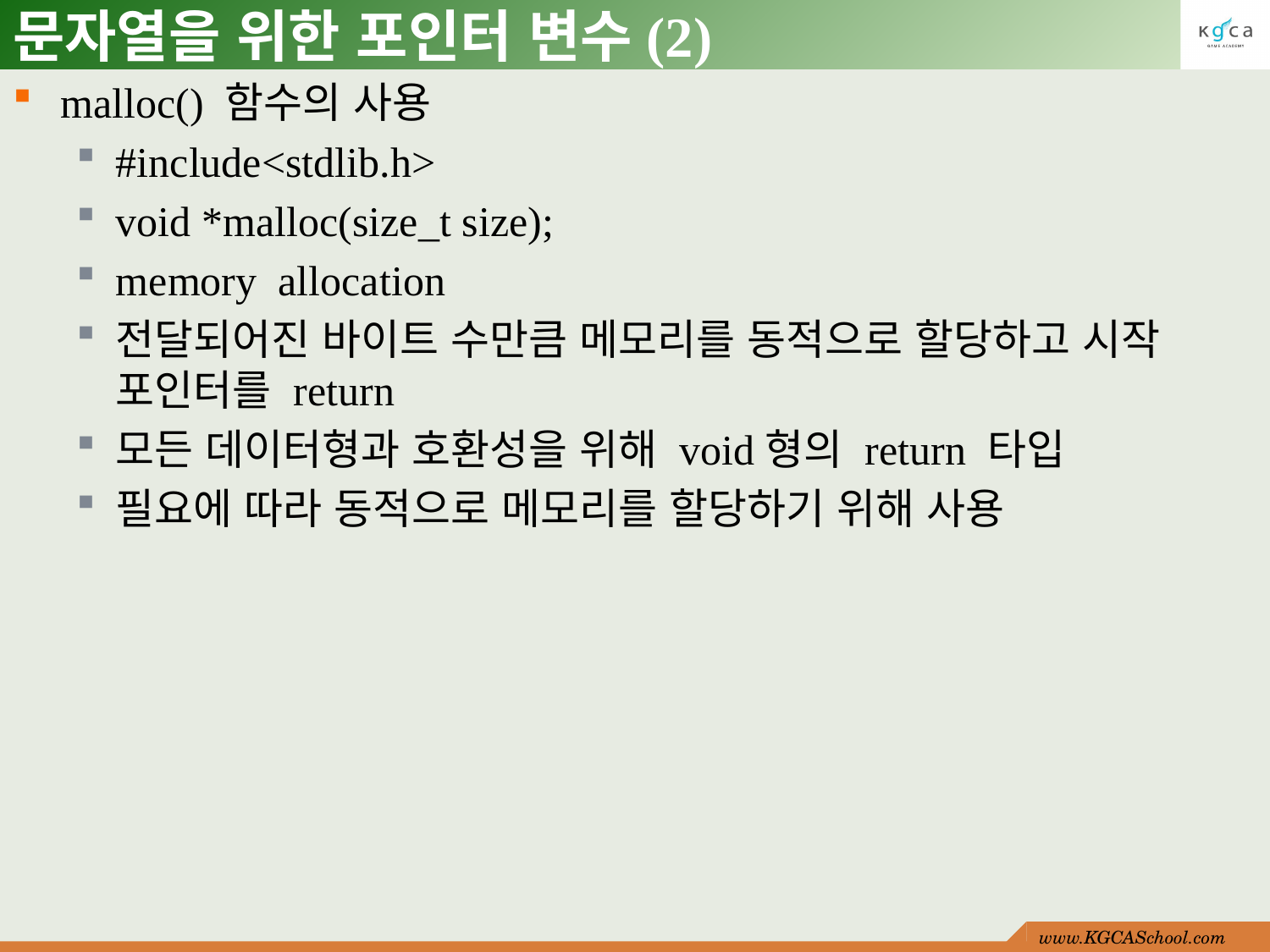

# 문자열을 위한 포인터 변수(2)
malloc() 함수의 사용
#include<stdlib.h>
void *malloc(size_t size);
memory  allocation
전달되어진 바이트 수만큼 메모리를 동적으로 할당하고 시작 포인터를 return
모든 데이터형과 호환성을 위해 void형의 return 타입
필요에 따라 동적으로 메모리를 할당하기 위해 사용